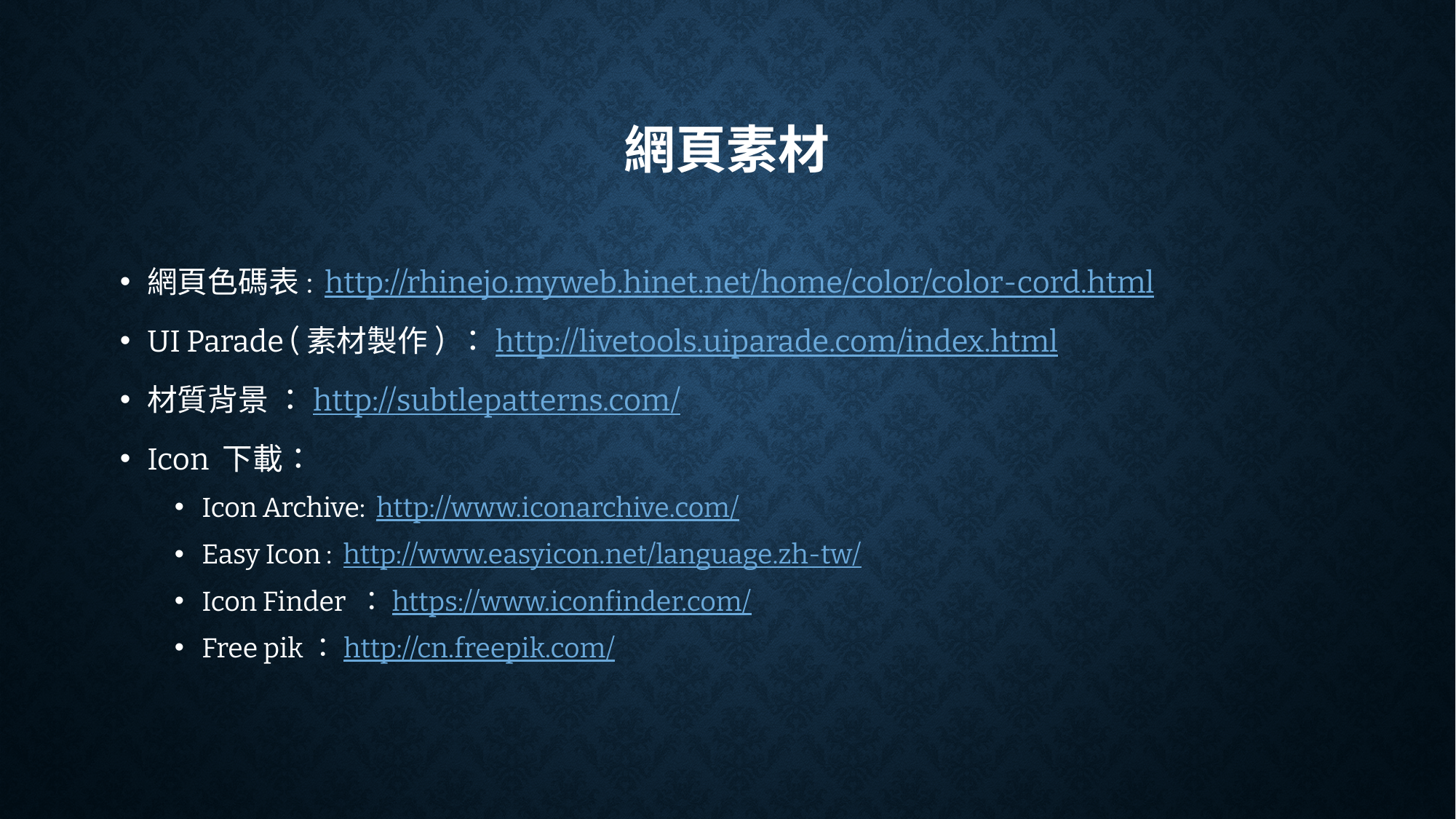

# 網頁素材
網頁色碼表:  http://rhinejo.myweb.hinet.net/home/color/color-cord.html
UI Parade (素材製作) ：http://livetools.uiparade.com/index.html
材質背景 ：http://subtlepatterns.com/
Icon 下載：
Icon Archive:  http://www.iconarchive.com/
Easy Icon :  http://www.easyicon.net/language.zh-tw/
Icon Finder ：https://www.iconfinder.com/
Free pik：http://cn.freepik.com/